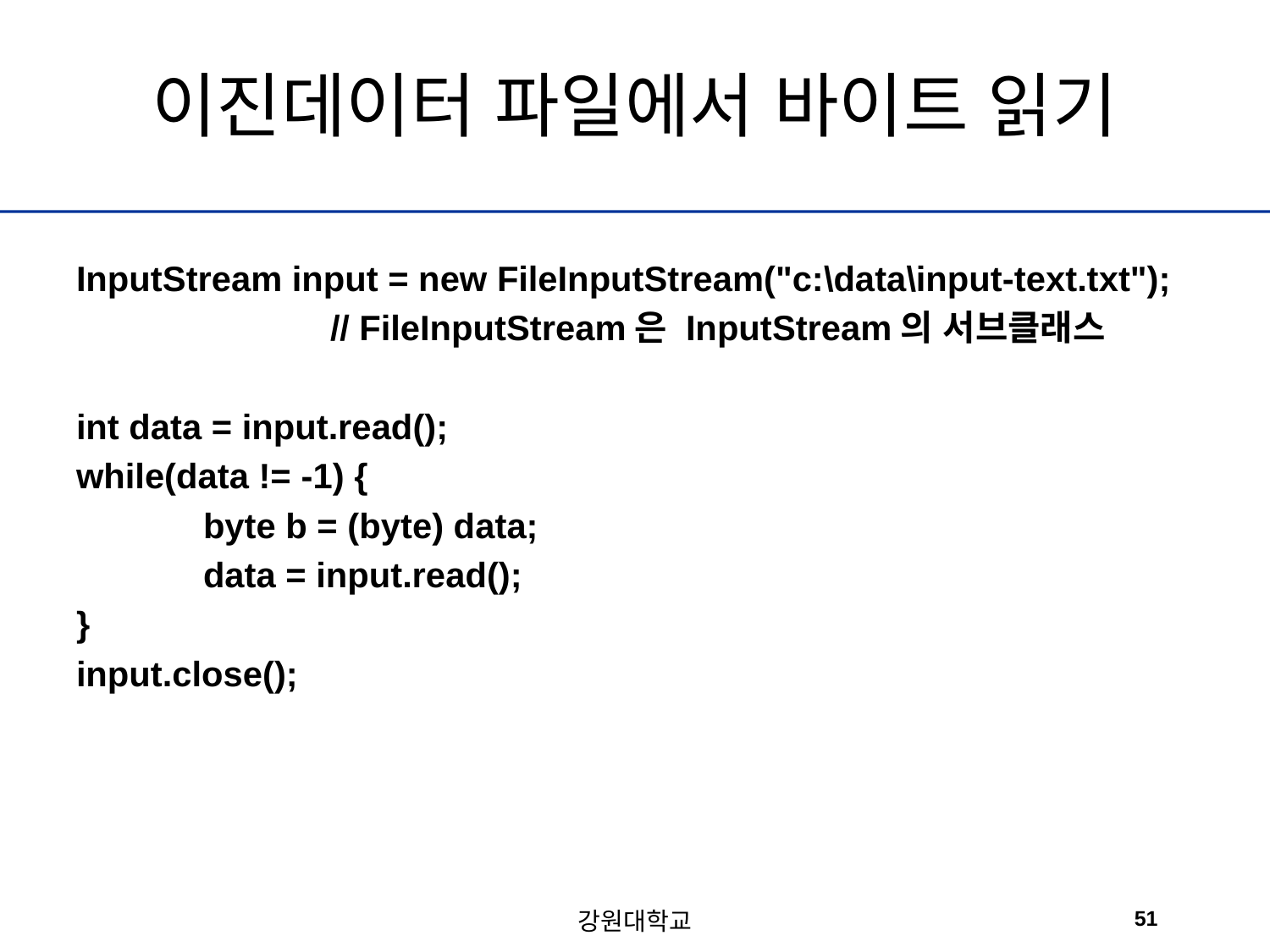

# 이진데이터 파일에서 바이트 읽기

InputStream input = new FileInputStream("c:\data\input-text.txt");
		// FileInputStream은 InputStream의 서브클래스

int data = input.read();
while(data != -1) {
	byte b = (byte) data;
	data = input.read();
}
input.close();
강원대학교